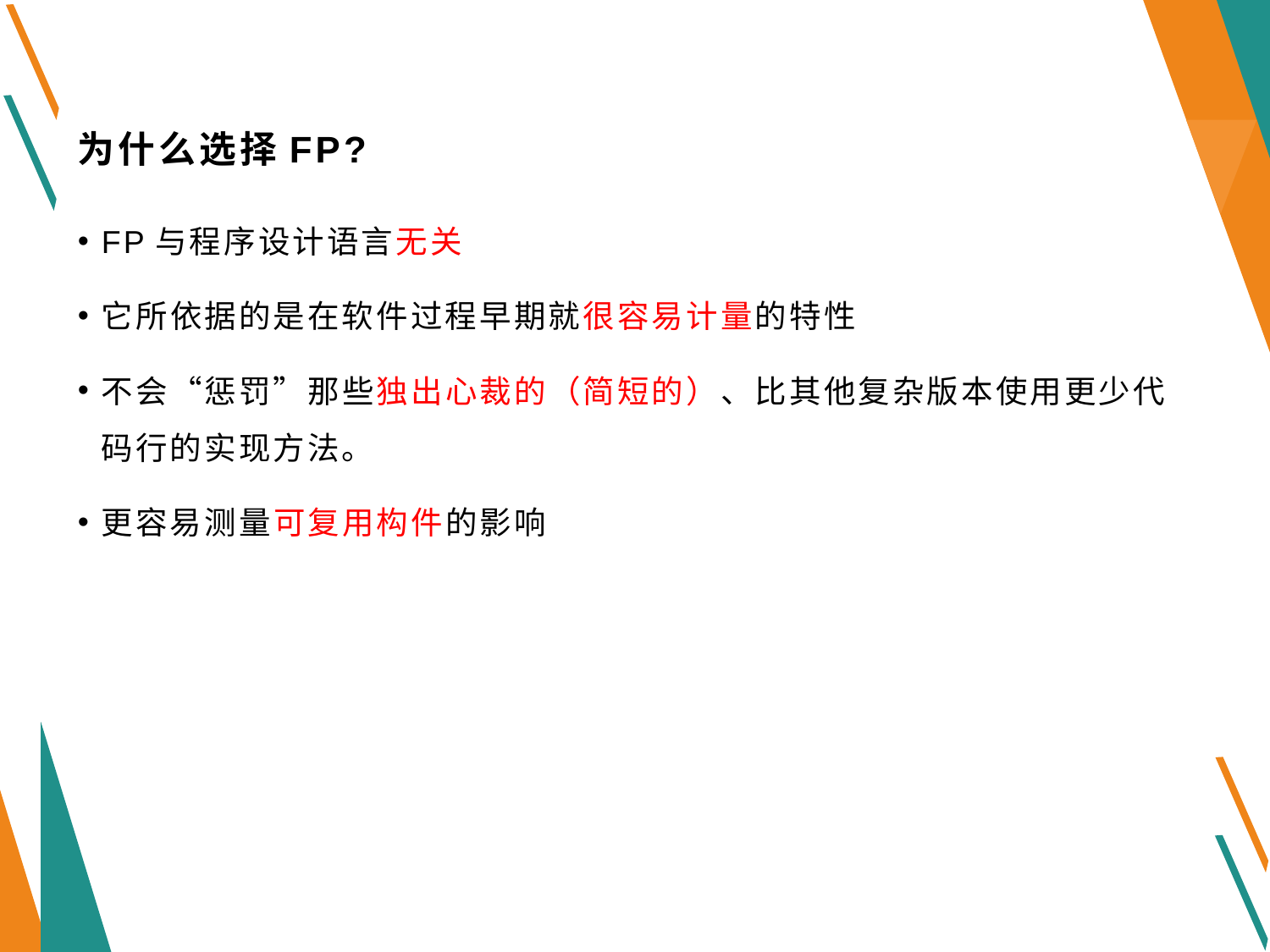

# 为什么选择FP?
FP与程序设计语言无关
它所依据的是在软件过程早期就很容易计量的特性
不会“惩罚”那些独出心裁的（简短的）、比其他复杂版本使用更少代码行的实现方法。
更容易测量可复用构件的影响
19